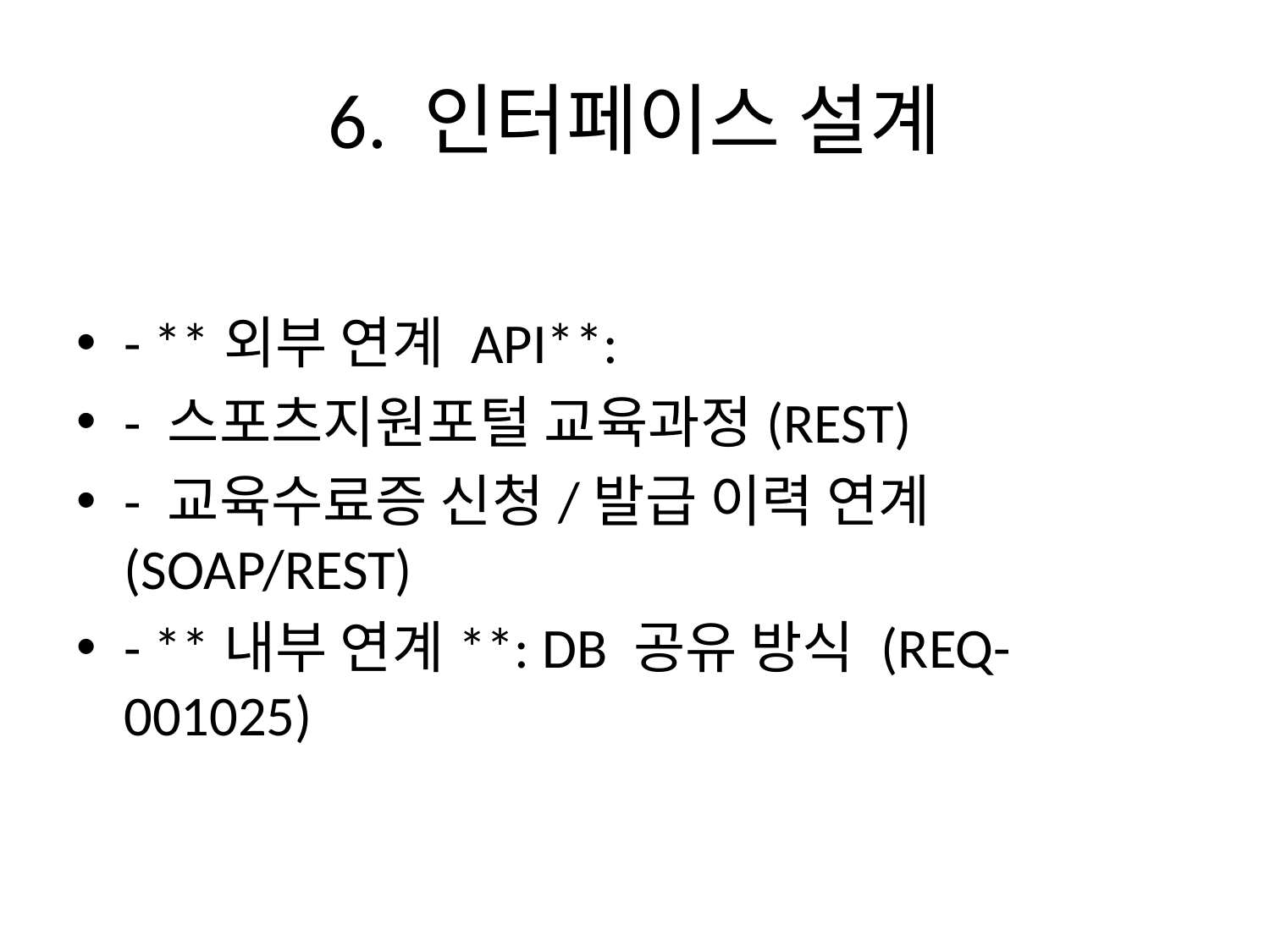

# 6. 인터페이스 설계

- **외부 연계 API**:
- 스포츠지원포털 교육과정(REST)
- 교육수료증 신청/발급 이력 연계 (SOAP/REST)
- **내부 연계**: DB 공유 방식 (REQ-001025)